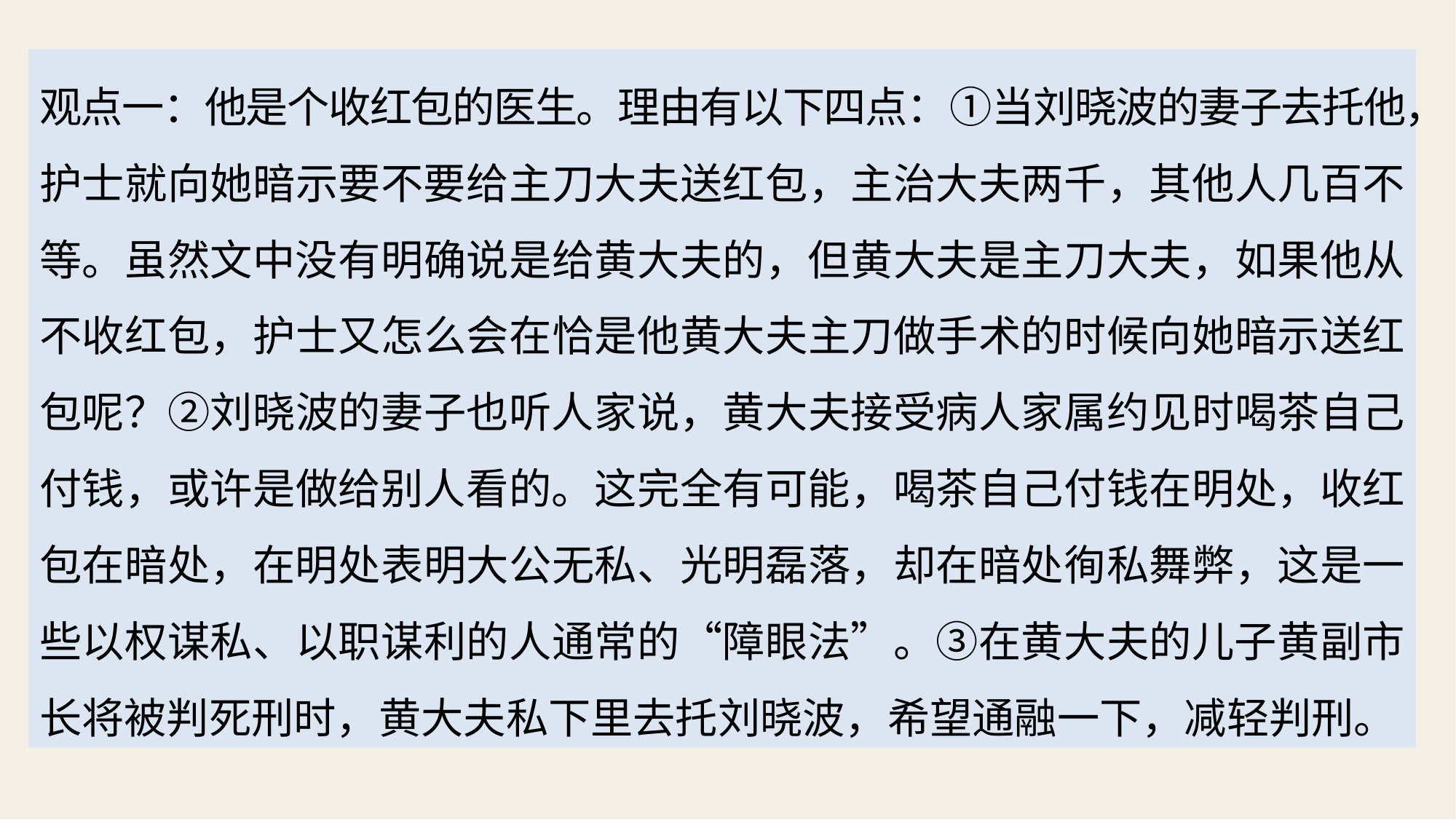

观点一：他是个收红包的医生。理由有以下四点：①当刘晓波的妻子去托他，护士就向她暗示要不要给主刀大夫送红包，主治大夫两千，其他人几百不等。虽然文中没有明确说是给黄大夫的，但黄大夫是主刀大夫，如果他从不收红包，护士又怎么会在恰是他黄大夫主刀做手术的时候向她暗示送红包呢？②刘晓波的妻子也听人家说，黄大夫接受病人家属约见时喝茶自己付钱，或许是做给别人看的。这完全有可能，喝茶自己付钱在明处，收红包在暗处，在明处表明大公无私、光明磊落，却在暗处徇私舞弊，这是一些以权谋私、以职谋利的人通常的“障眼法”。③在黄大夫的儿子黄副市长将被判死刑时，黄大夫私下里去托刘晓波，希望通融一下，减轻判刑。